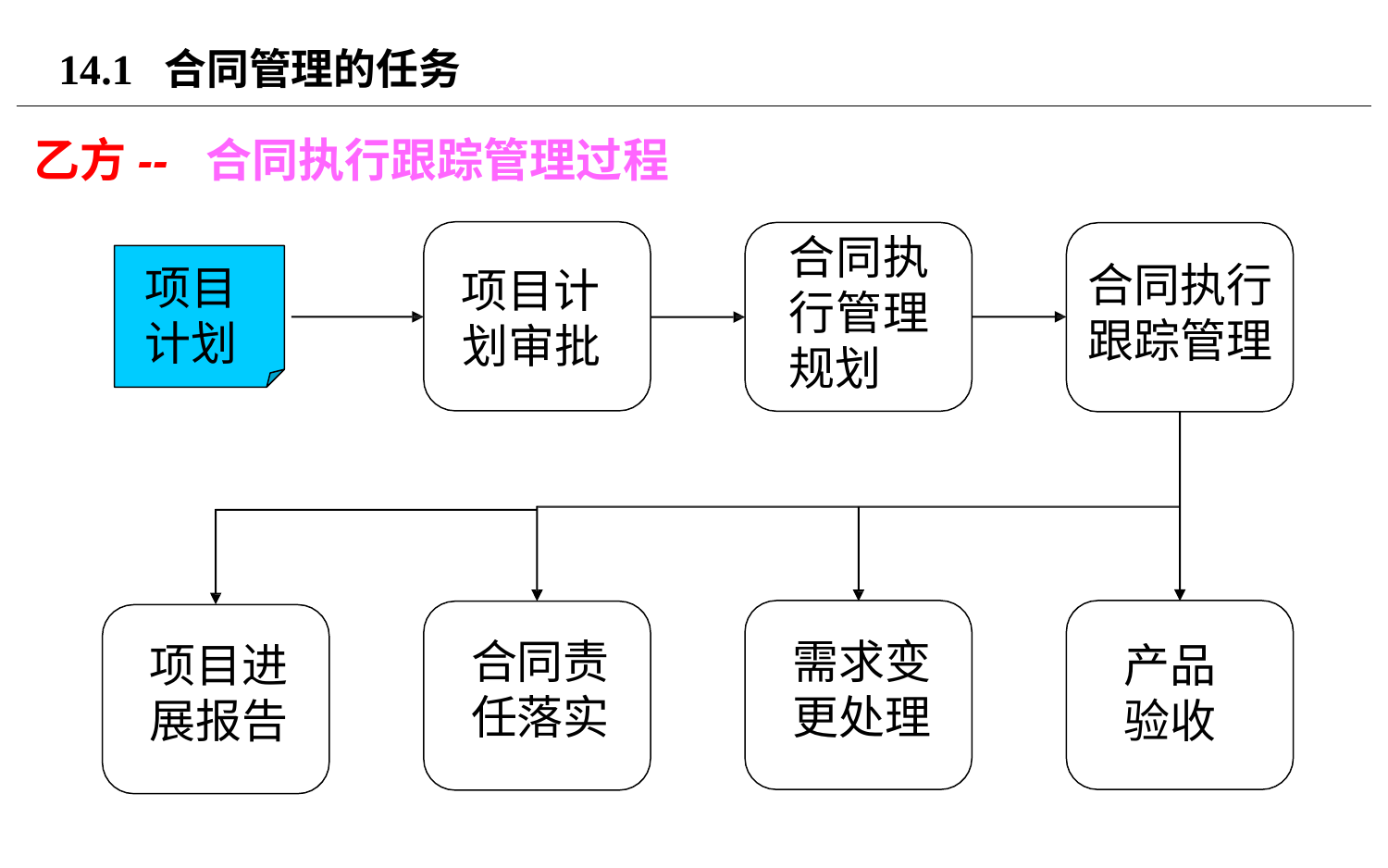

# 14.1  合同管理的任务
乙方--  合同执行跟踪管理过程

合同执 行管理 规划

合同执行 跟踪管理
项目计划
项目计
划审批

需求变 更处理
合同责 任落实
产品 验收
项目进 展报告